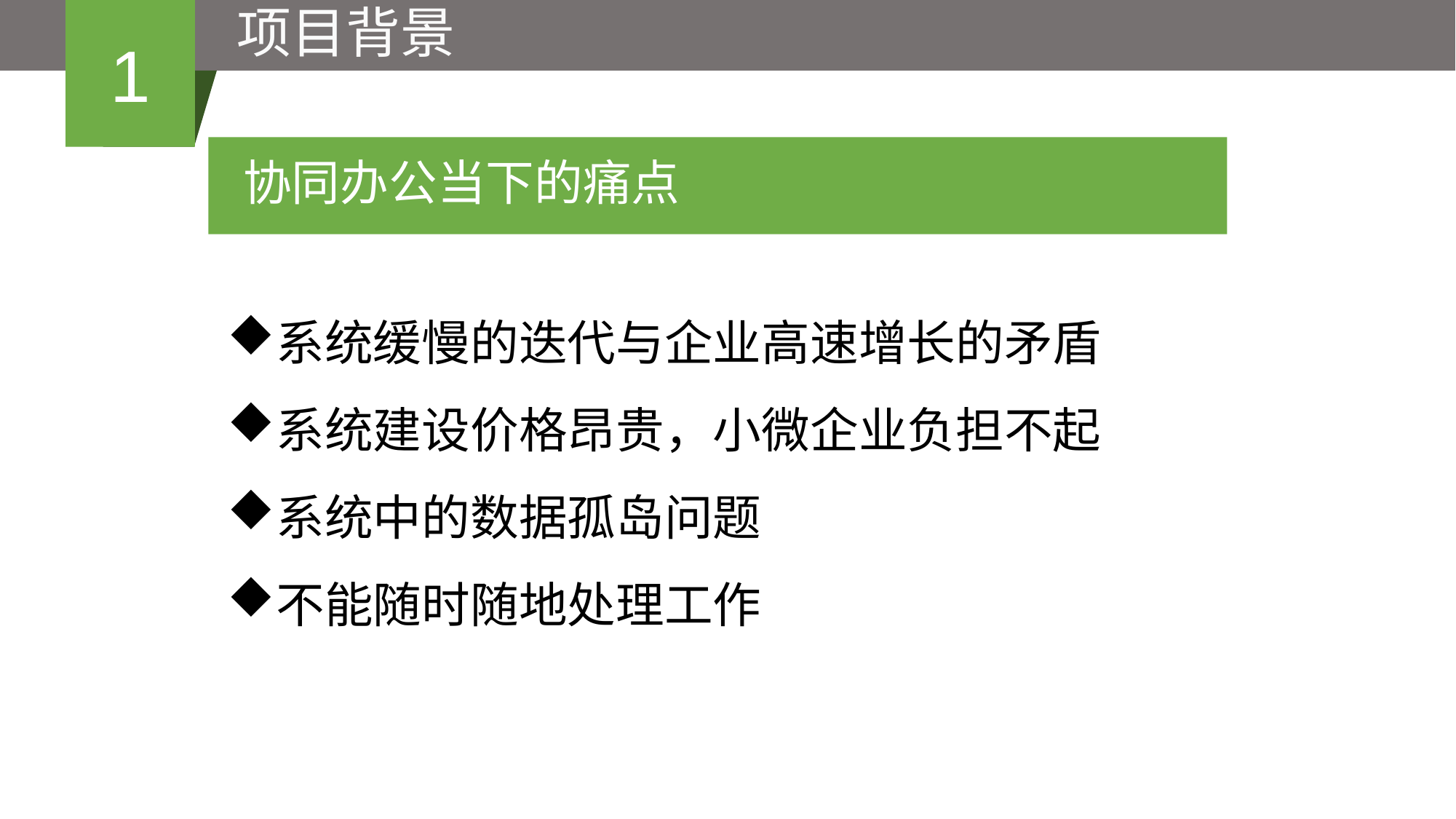

项目背景
1

协同办公当下的痛点
系统缓慢的迭代与企业高速增长的矛盾
系统建设价格昂贵，小微企业负担不起
系统中的数据孤岛问题
不能随时随地处理工作
Click to edit